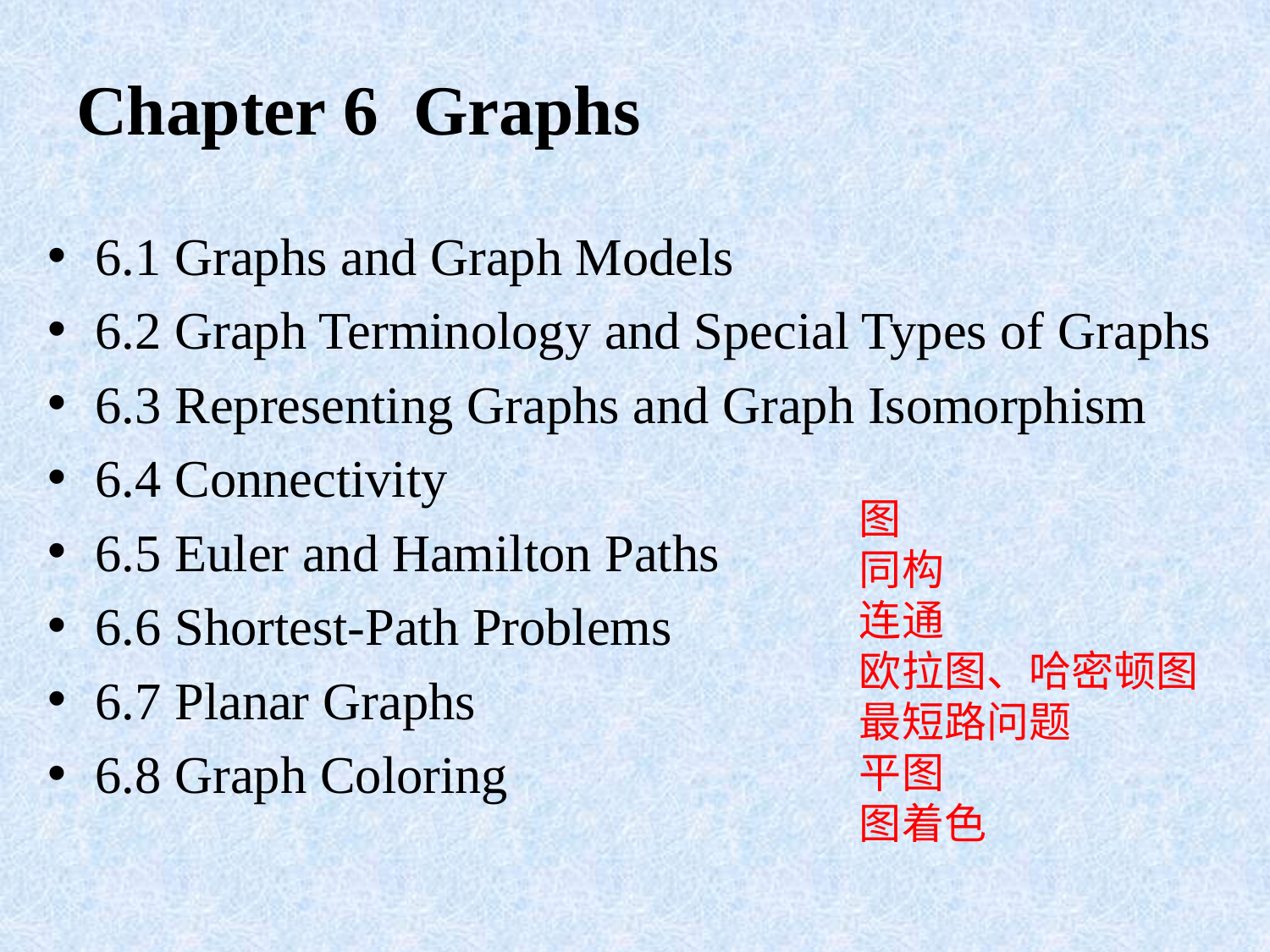

# Chapter 6  Graphs
6.1 Graphs and Graph Models
6.2 Graph Terminology and Special Types of Graphs
6.3 Representing Graphs and Graph Isomorphism
6.4 Connectivity
6.5 Euler and Hamilton Paths
6.6 Shortest-Path Problems
6.7 Planar Graphs
6.8 Graph Coloring
图
同构
连通
欧拉图、哈密顿图
最短路问题
平图
图着色